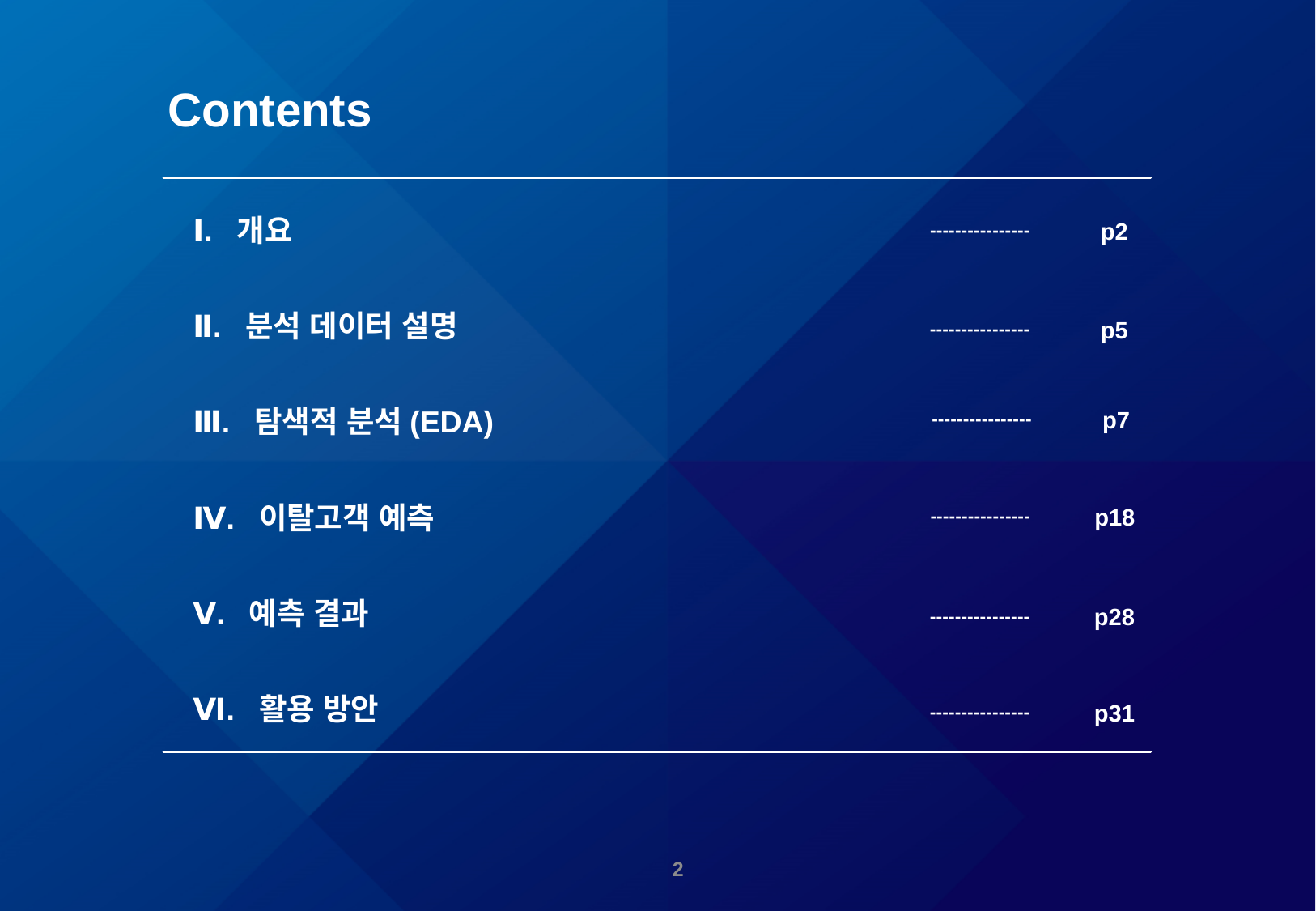

Contents

Ⅰ.  개요
     p2
----------------
Ⅱ.  분석 데이터 설명
     p5
----------------
Ⅲ.  탐색적 분석(EDA)
     p7
----------------
Ⅳ.  이탈고객 예측
     p18
----------------
Ⅴ.  예측 결과
     p28
----------------
Ⅵ.  활용 방안
     p31
----------------

2